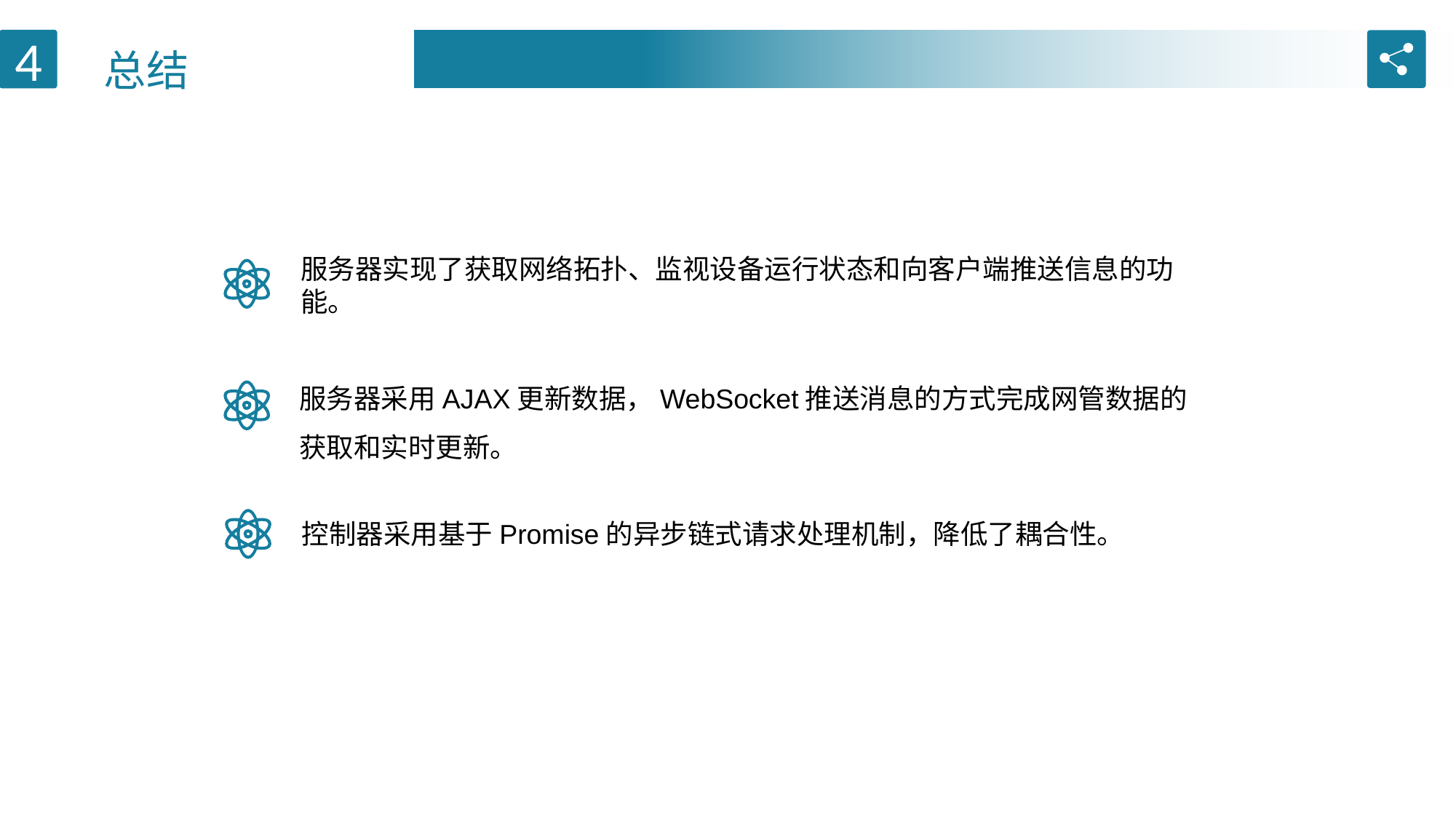

总结
4

服务器实现了获取网络拓扑、监视设备运行状态和向客户端推送信息的功能。

服务器采用AJAX更新数据，WebSocket推送消息的方式完成网管数据的获取和实时更新。

控制器采用基于Promise的异步链式请求处理机制，降低了耦合性。